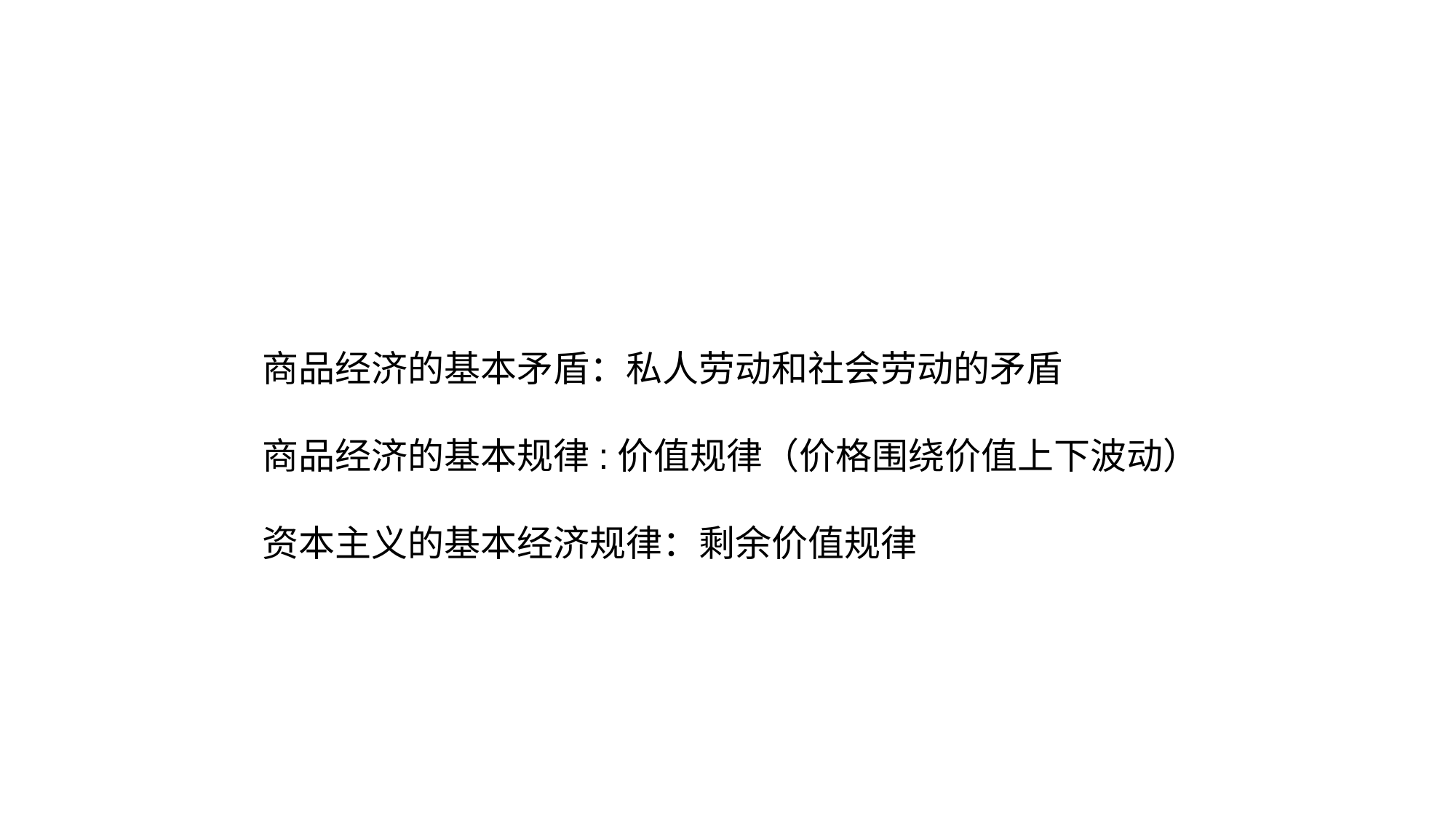

商品经济的基本矛盾：私人劳动和社会劳动的矛盾
商品经济的基本规律:价值规律（价格围绕价值上下波动）
资本主义的基本经济规律：剩余价值规律